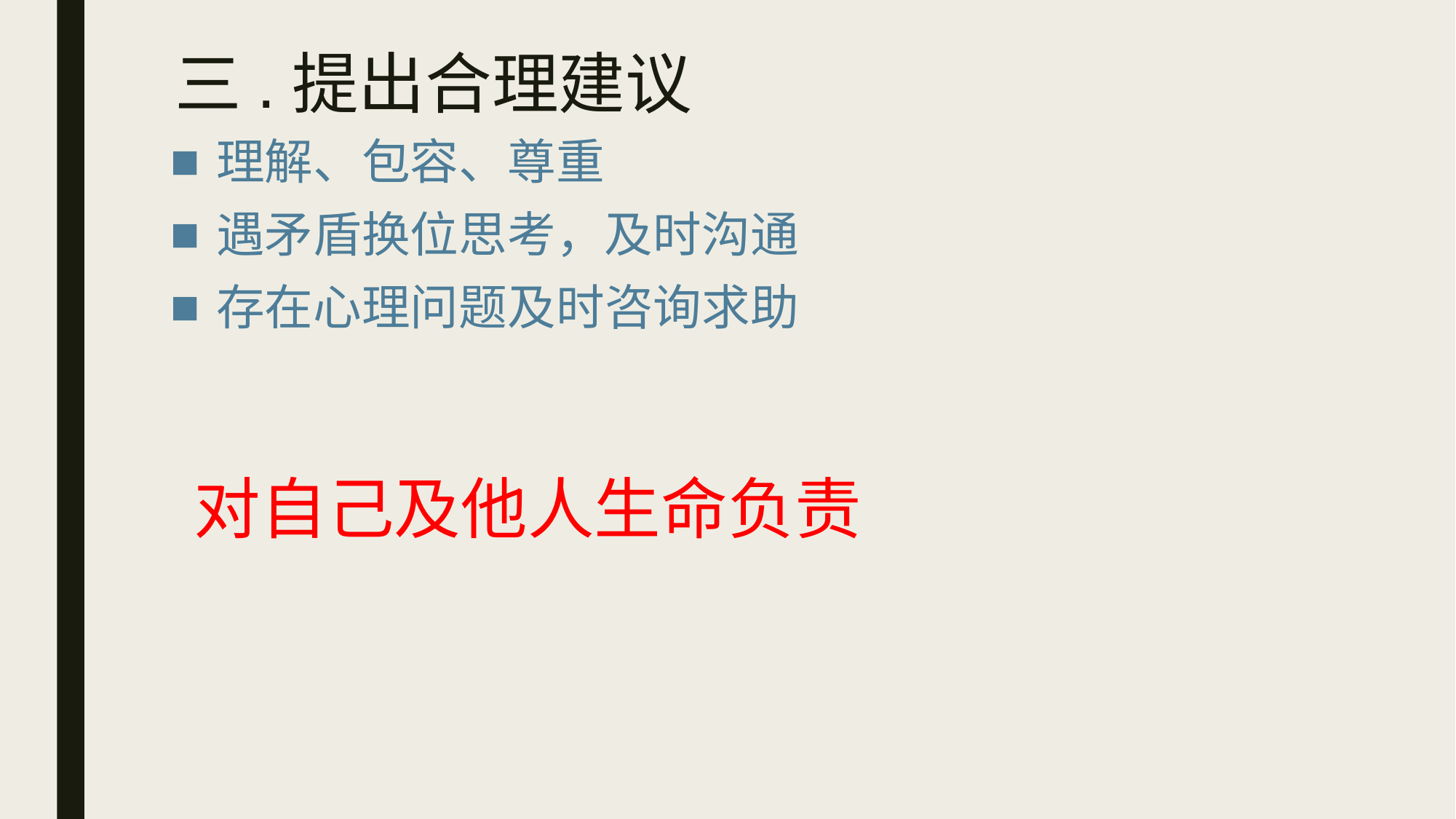

# 三.提出合理建议
理解、包容、尊重
遇矛盾换位思考，及时沟通
存在心理问题及时咨询求助

对自己及他人生命负责